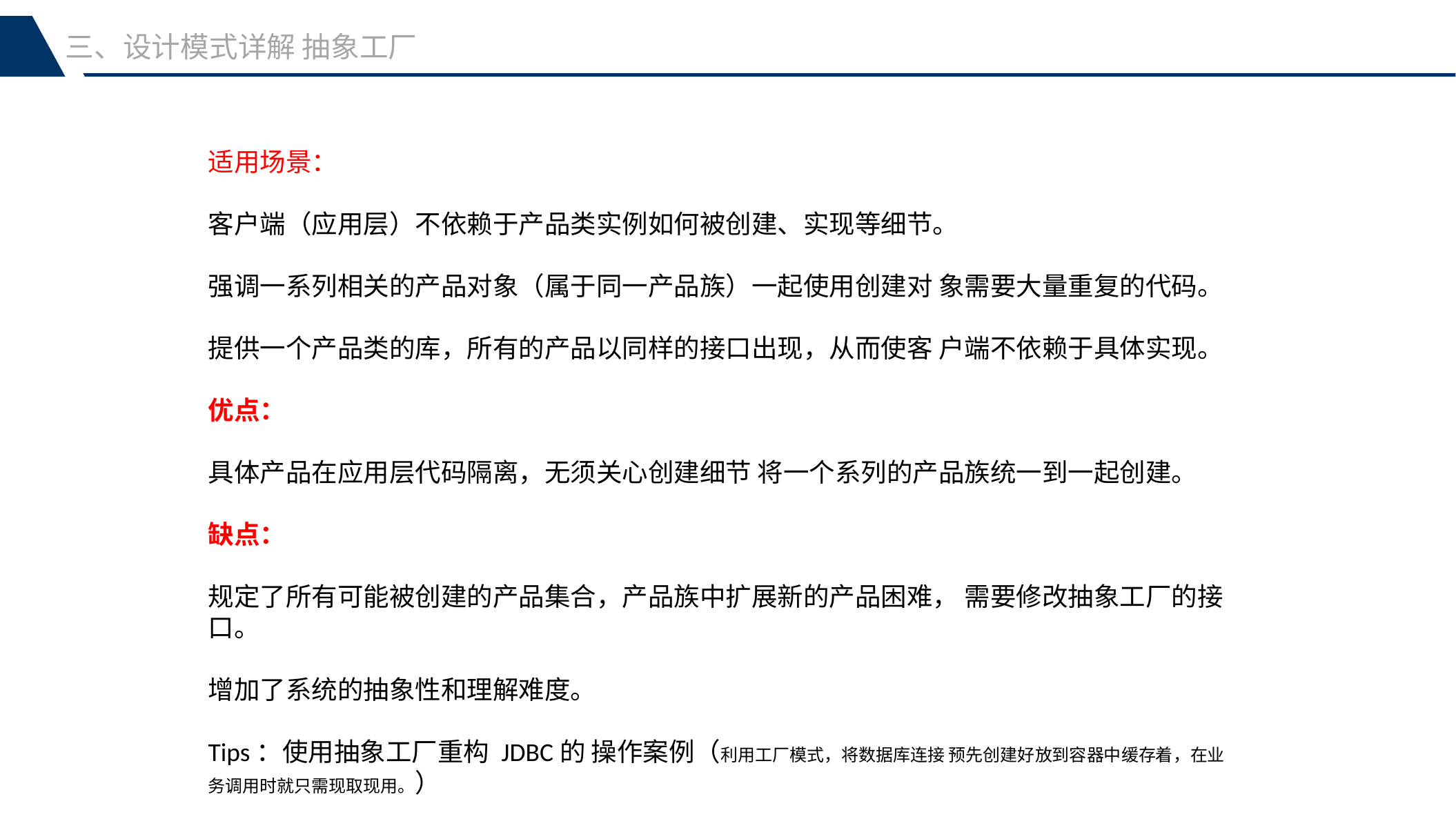

三、设计模式详解 抽象工厂

适用场景：

客户端（应用层）不依赖于产品类实例如何被创建、实现等细节。

强调一系列相关的产品对象（属于同一产品族）一起使用创建对 象需要大量重复的代码。

提供一个产品类的库，所有的产品以同样的接口出现，从而使客 户端不依赖于具体实现。

优点：

具体产品在应用层代码隔离，无须关心创建细节 将一个系列的产品族统一到一起创建。

缺点：

规定了所有可能被创建的产品集合，产品族中扩展新的产品困难， 需要修改抽象工厂的接口。

增加了系统的抽象性和理解难度。

Tips：使用抽象工厂重构 JDBC的 操作案例（利用工厂模式，将数据库连接 预先创建好放到容器中缓存着，在业务调用时就只需现取现用。）